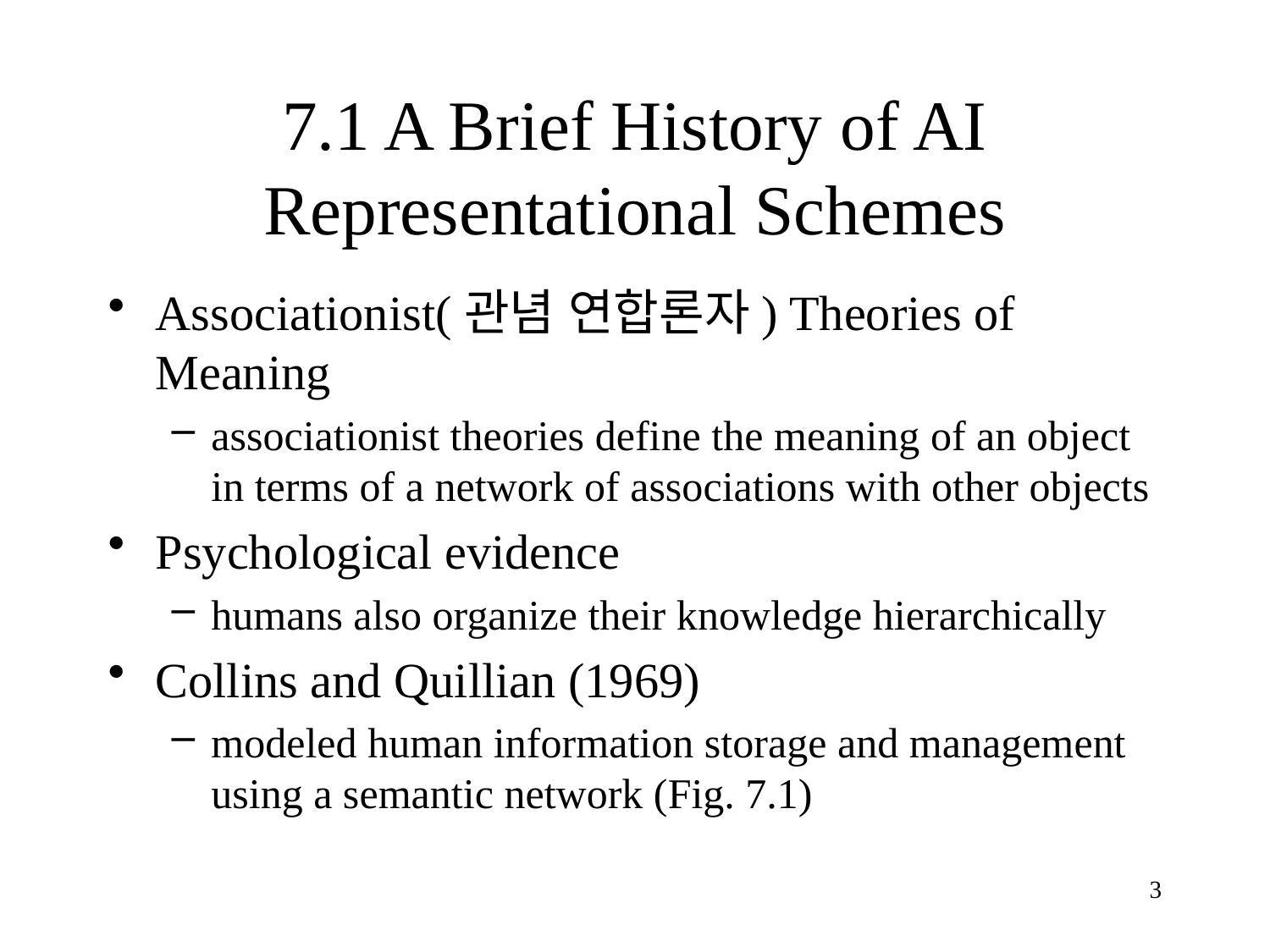

# 7.1 A Brief History of AI Representational Schemes
Associationist(관념 연합론자) Theories of Meaning
associationist theories define the meaning of an object in terms of a network of associations with other objects
Psychological evidence
humans also organize their knowledge hierarchically
Collins and Quillian (1969)
modeled human information storage and management using a semantic network (Fig. 7.1)
3